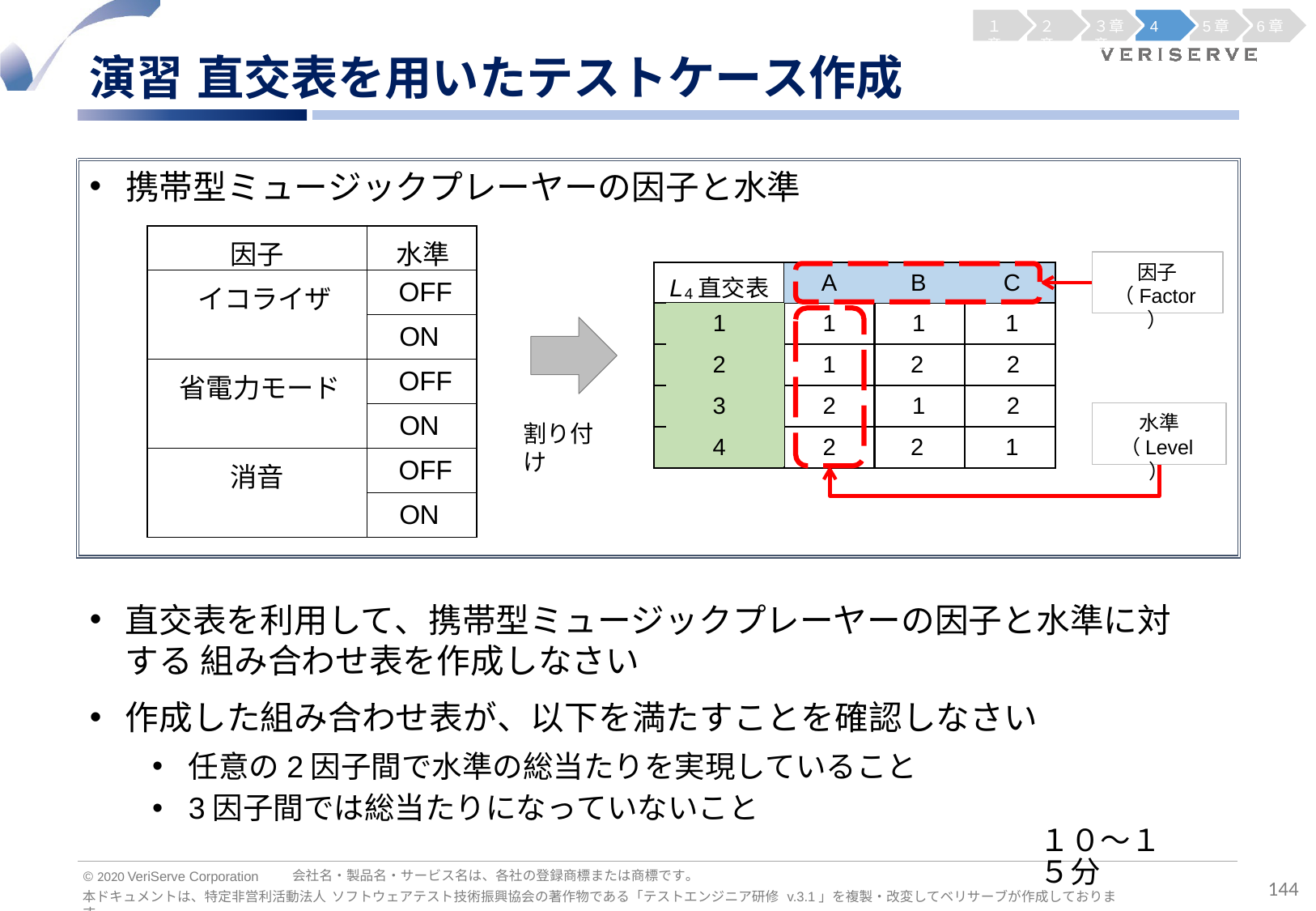

１章
２章
３章	4章
5章
6章
演習 直交表を用いたテストケース作成

携帯型ミュージックプレーヤーの因子と水準

| 因子 | 水準 |
| --- | --- |
| イコライザ | OFF |
|  | ON |
| 省電力モード | OFF |
|  | ON |
| 消音 | OFF |
|  | ON |

因子
（Factor）

| L 直交表 | A | B | C |
| --- | --- | --- | --- |
| 1 | 1 | 1 | 1 |
| 2 | 1 | 2 | 2 |
| 3 | 2 | 1 | 2 |
| 4 | 2 | 2 | 1 |

4

水準
（Level）
割り付け

直交表を利用して、携帯型ミュージックプレーヤーの因子と水準に対する 組み合わせ表を作成しなさい
作成した組み合わせ表が、以下を満たすことを確認しなさい
任意の2因子間で水準の総当たりを実現していること
3因子間では総当たりになっていないこと
１０～１５分
会社名・製品名・サービス名は、各社の登録商標または商標です。
© 2020 VeriServe Corporation
144
本ドキュメントは、特定非営利活動法人 ソフトウェアテスト技術振興協会の著作物である「テストエンジニア研修 v.3.1」を複製・改変してベリサーブが作成しております。